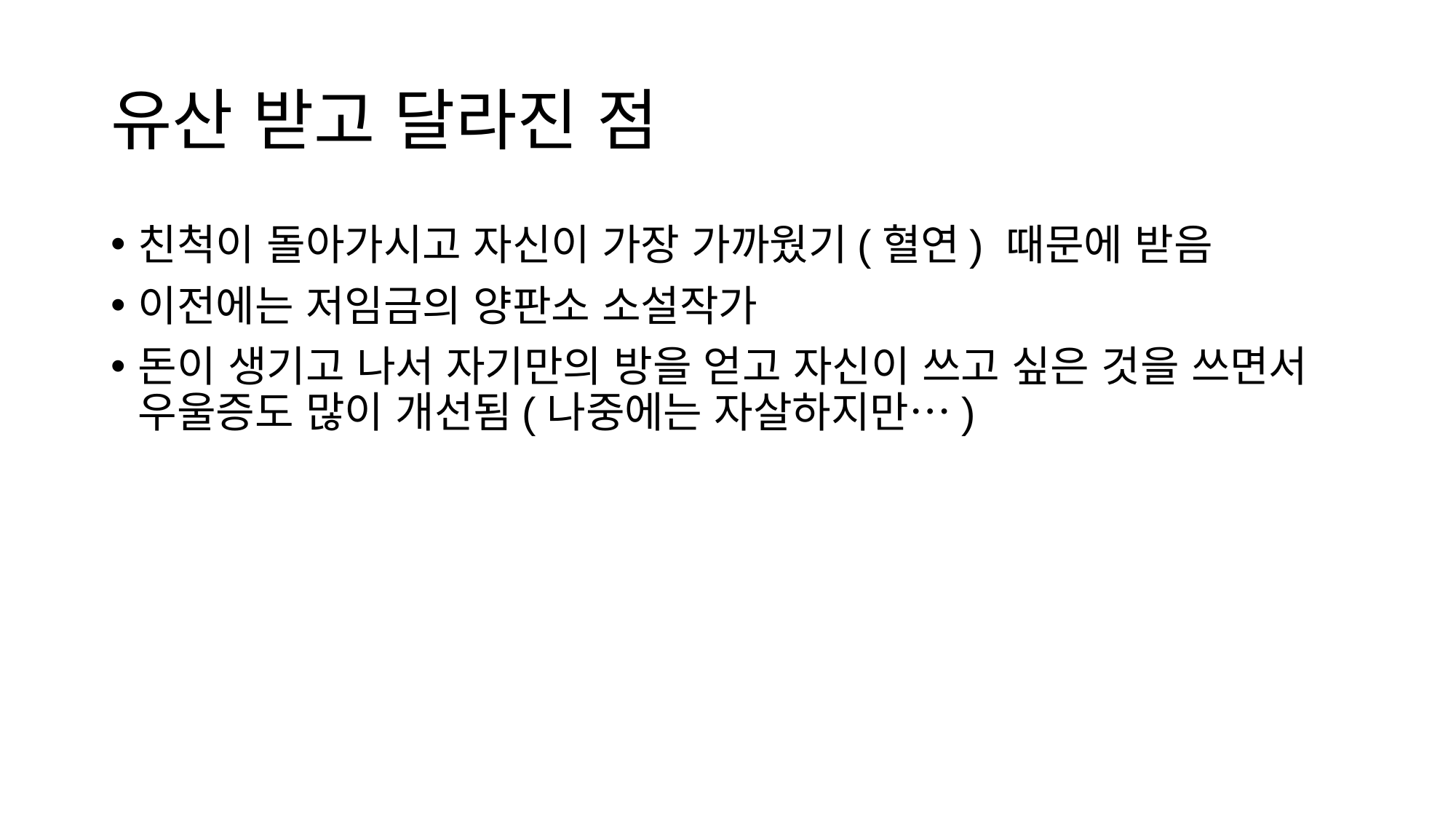

# 유산 받고 달라진 점
친척이 돌아가시고 자신이 가장 가까웠기(혈연) 때문에 받음
이전에는 저임금의 양판소 소설작가
돈이 생기고 나서 자기만의 방을 얻고 자신이 쓰고 싶은 것을 쓰면서 우울증도 많이 개선됨(나중에는 자살하지만…)